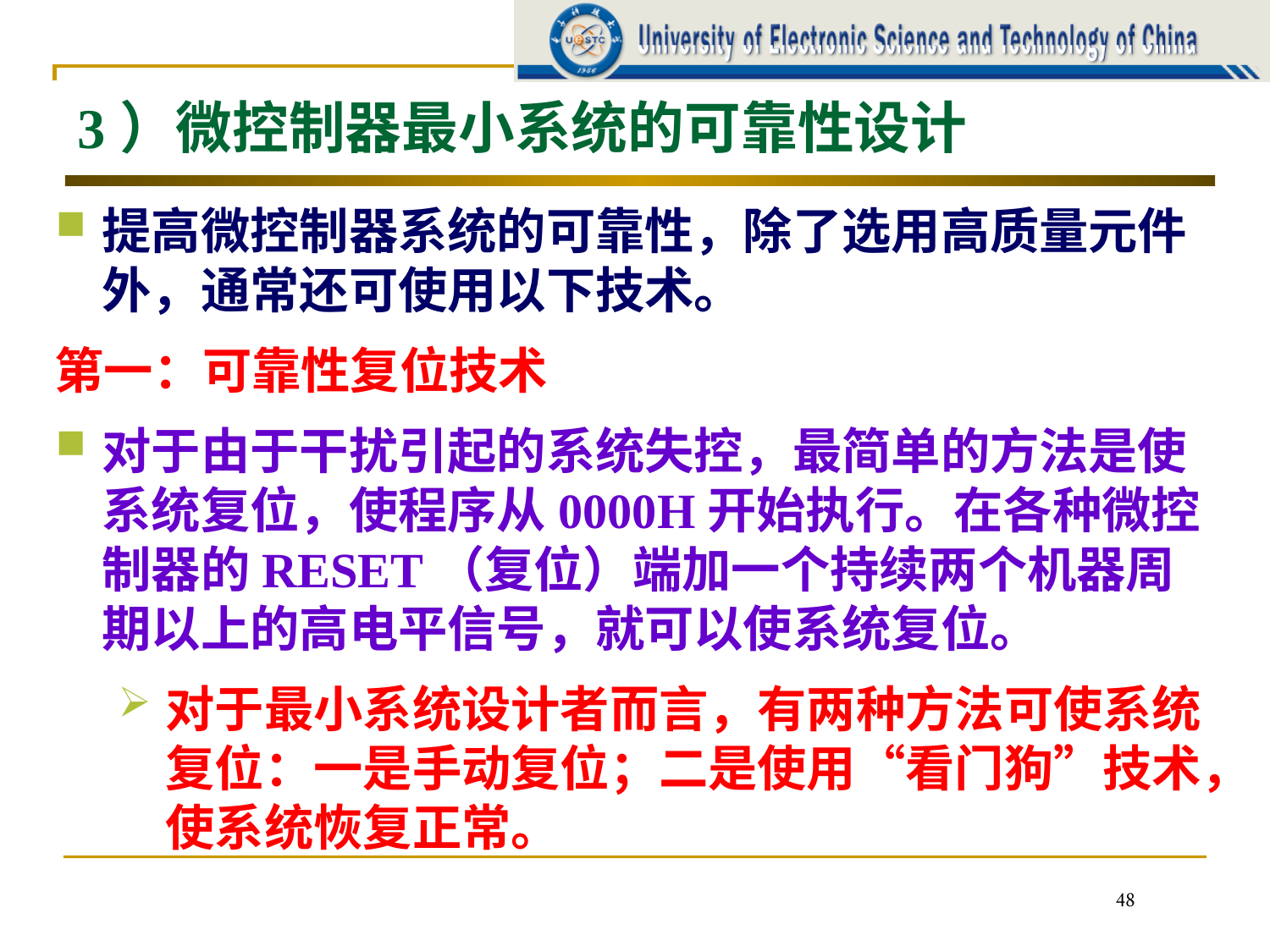

# 3）微控制器最小系统的可靠性设计
提高微控制器系统的可靠性，除了选用高质量元件外，通常还可使用以下技术。
第一：可靠性复位技术
对于由于干扰引起的系统失控，最简单的方法是使系统复位，使程序从0000H开始执行。在各种微控制器的RESET（复位）端加一个持续两个机器周期以上的高电平信号，就可以使系统复位。
对于最小系统设计者而言，有两种方法可使系统复位：一是手动复位；二是使用“看门狗”技术，使系统恢复正常。
48